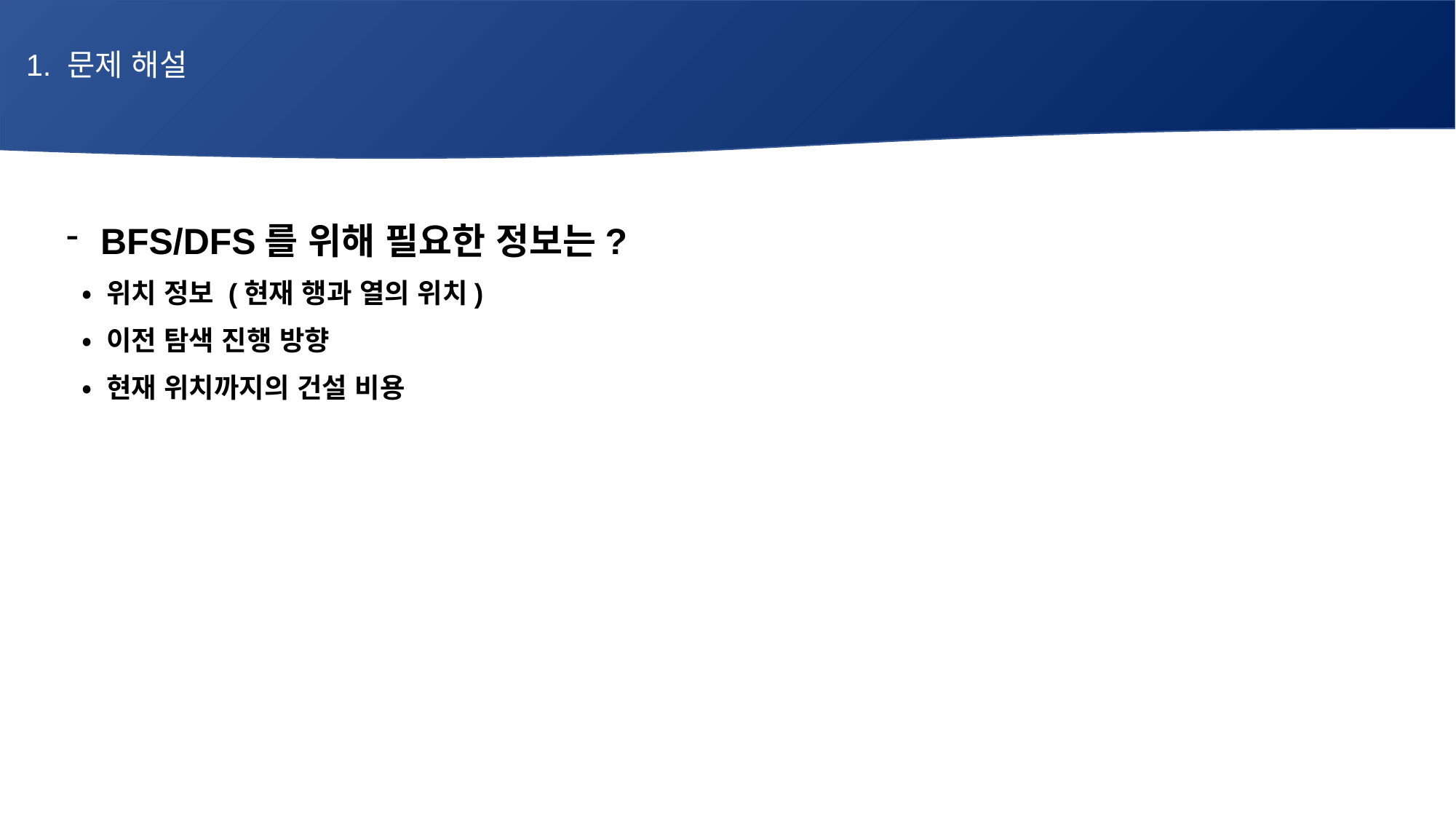

1. 문제 해설
# 매주 1 과제 LV2
BFS/DFS를 위해 필요한 정보는?
  • 위치 정보 (현재 행과 열의 위치)
  • 이전 탐색 진행 방향
  • 현재 위치까지의 건설 비용